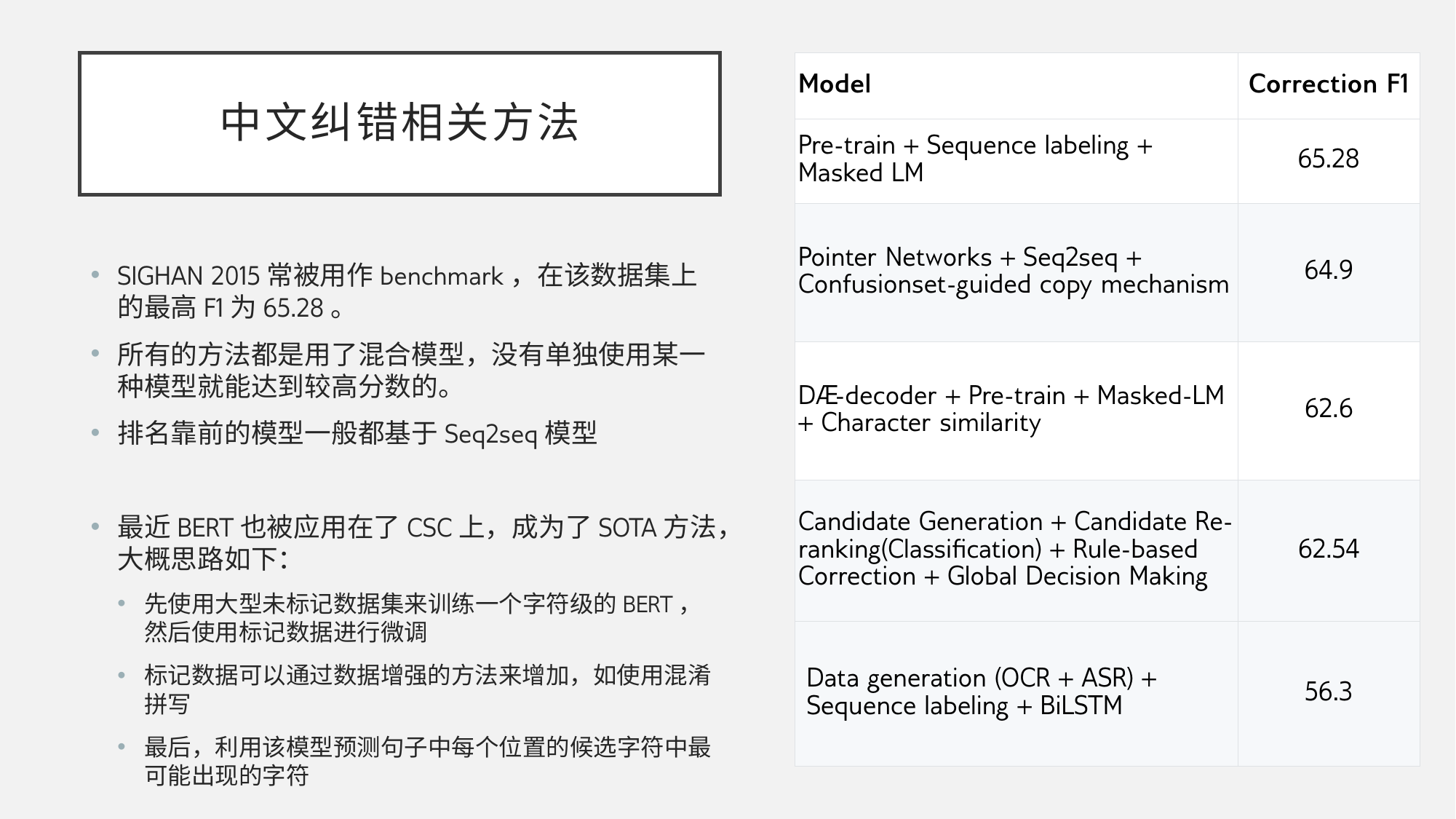

# 中文纠错相关方法
| Model | Correction F1 |
| --- | --- |
| Pre-train + Sequence labeling + Masked LM | 65.28 |
| Pointer Networks + Seq2seq + Confusionset-guided copy mechanism | 64.9 |
| DAE-decoder + Pre-train + Masked-LM + Character similarity | 62.6 |
| Candidate Generation + Candidate Re-ranking(Classification) + Rule-based Correction + Global Decision Making | 62.54 |
| Data generation (OCR + ASR) + Sequence labeling + BiLSTM | 56.3 |
SIGHAN 2015常被用作benchmark，在该数据集上的最高F1为65.28。
所有的方法都是用了混合模型，没有单独使用某一种模型就能达到较高分数的。
排名靠前的模型一般都基于Seq2seq模型

最近BERT也被应用在了CSC上，成为了SOTA方法，大概思路如下：
先使用大型未标记数据集来训练一个字符级的BERT，然后使用标记数据进行微调
标记数据可以通过数据增强的方法来增加，如使用混淆拼写
最后，利用该模型预测句子中每个位置的候选字符中最可能出现的字符